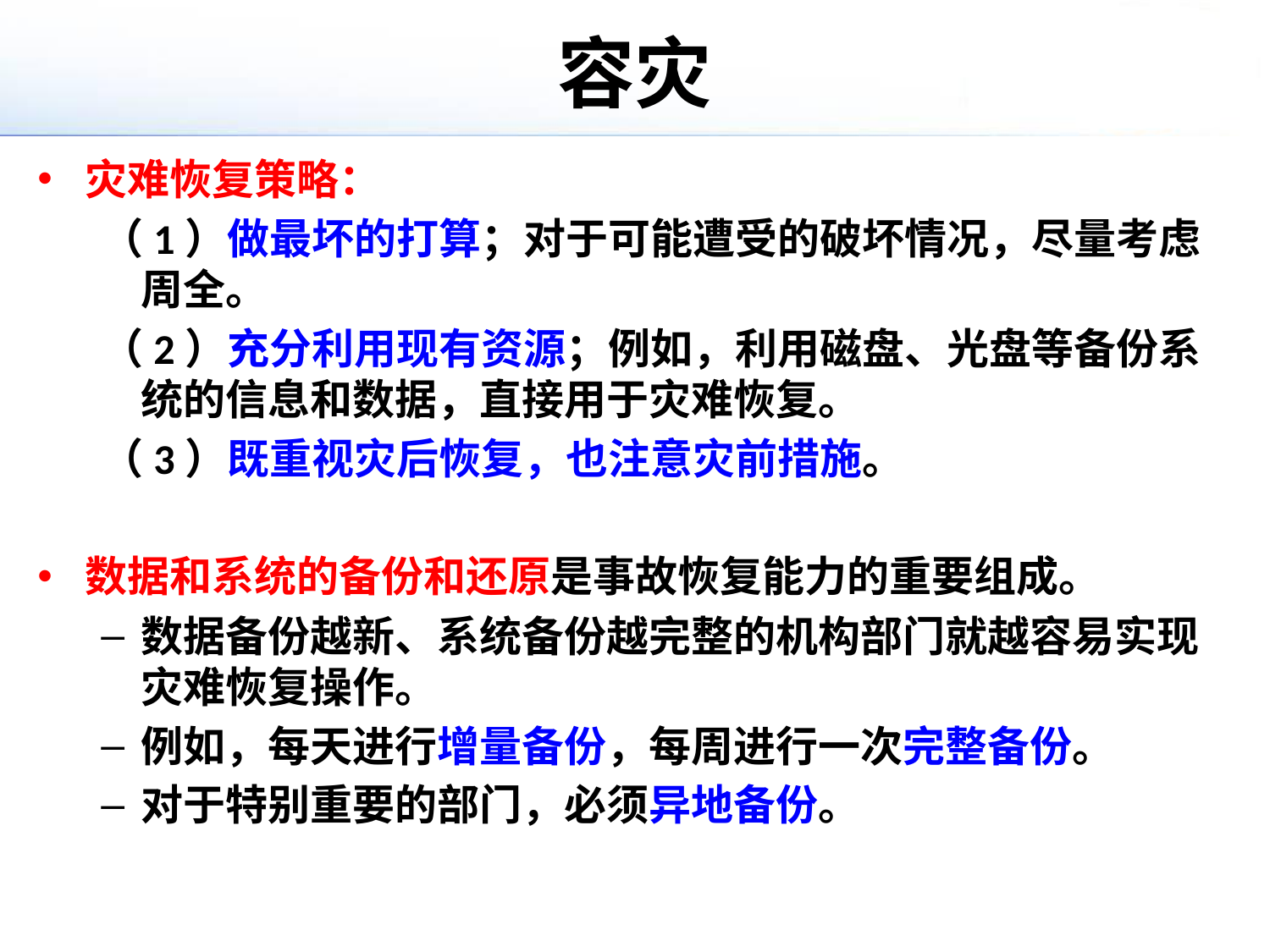

# 容灾
灾难恢复策略：
（1）做最坏的打算；对于可能遭受的破坏情况，尽量考虑周全。
（2）充分利用现有资源；例如，利用磁盘、光盘等备份系统的信息和数据，直接用于灾难恢复。
（3）既重视灾后恢复，也注意灾前措施。

数据和系统的备份和还原是事故恢复能力的重要组成。
数据备份越新、系统备份越完整的机构部门就越容易实现灾难恢复操作。
例如，每天进行增量备份，每周进行一次完整备份。
对于特别重要的部门，必须异地备份。